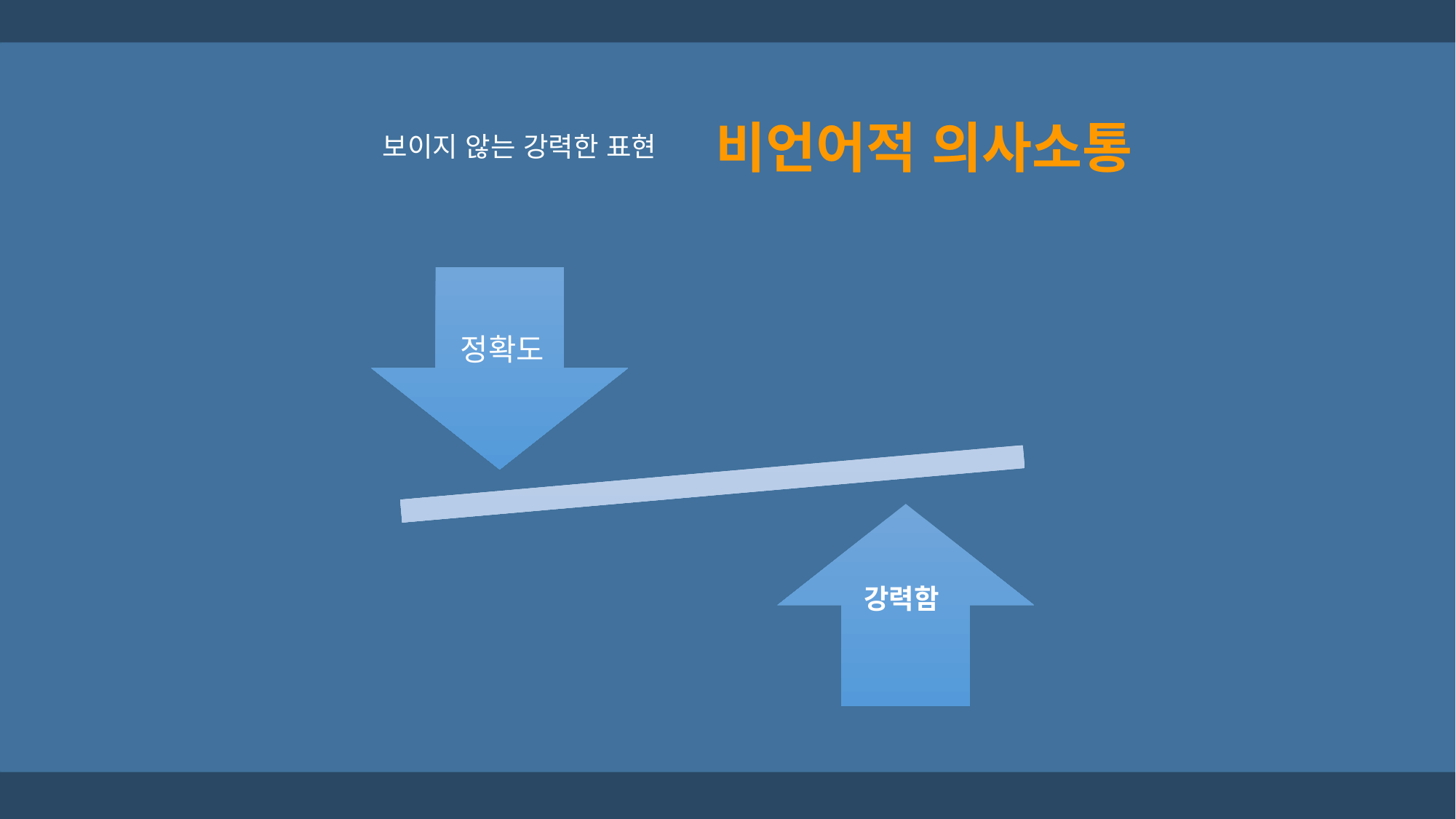

비언어적 의사소통
보이지 않는 강력한 표현

정확도
강력함